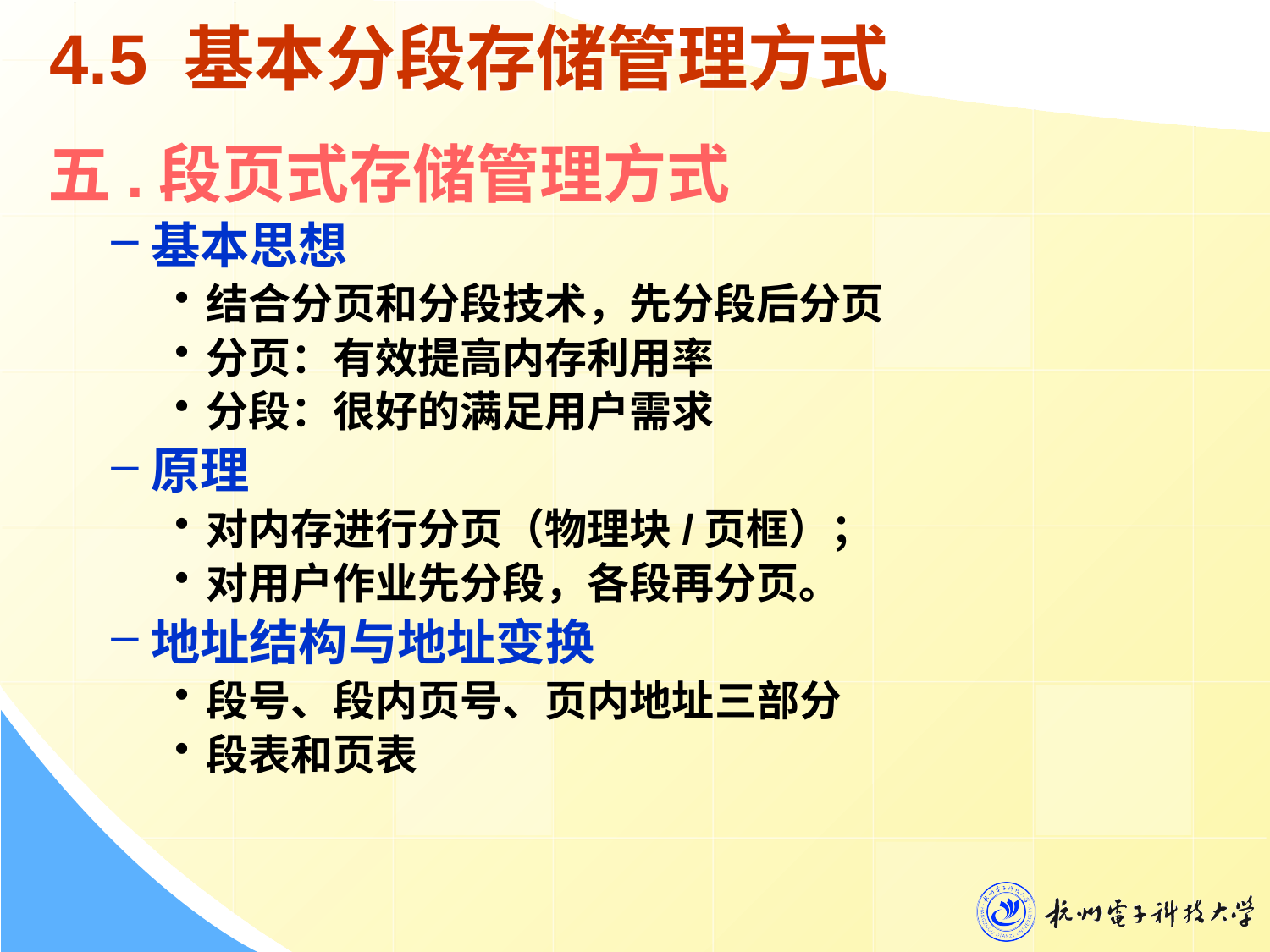

4.5 基本分段存储管理方式
#
五.段页式存储管理方式
基本思想
结合分页和分段技术，先分段后分页
分页：有效提高内存利用率
分段：很好的满足用户需求
原理
对内存进行分页（物理块/页框）；
对用户作业先分段，各段再分页。
地址结构与地址变换
段号、段内页号、页内地址三部分
段表和页表